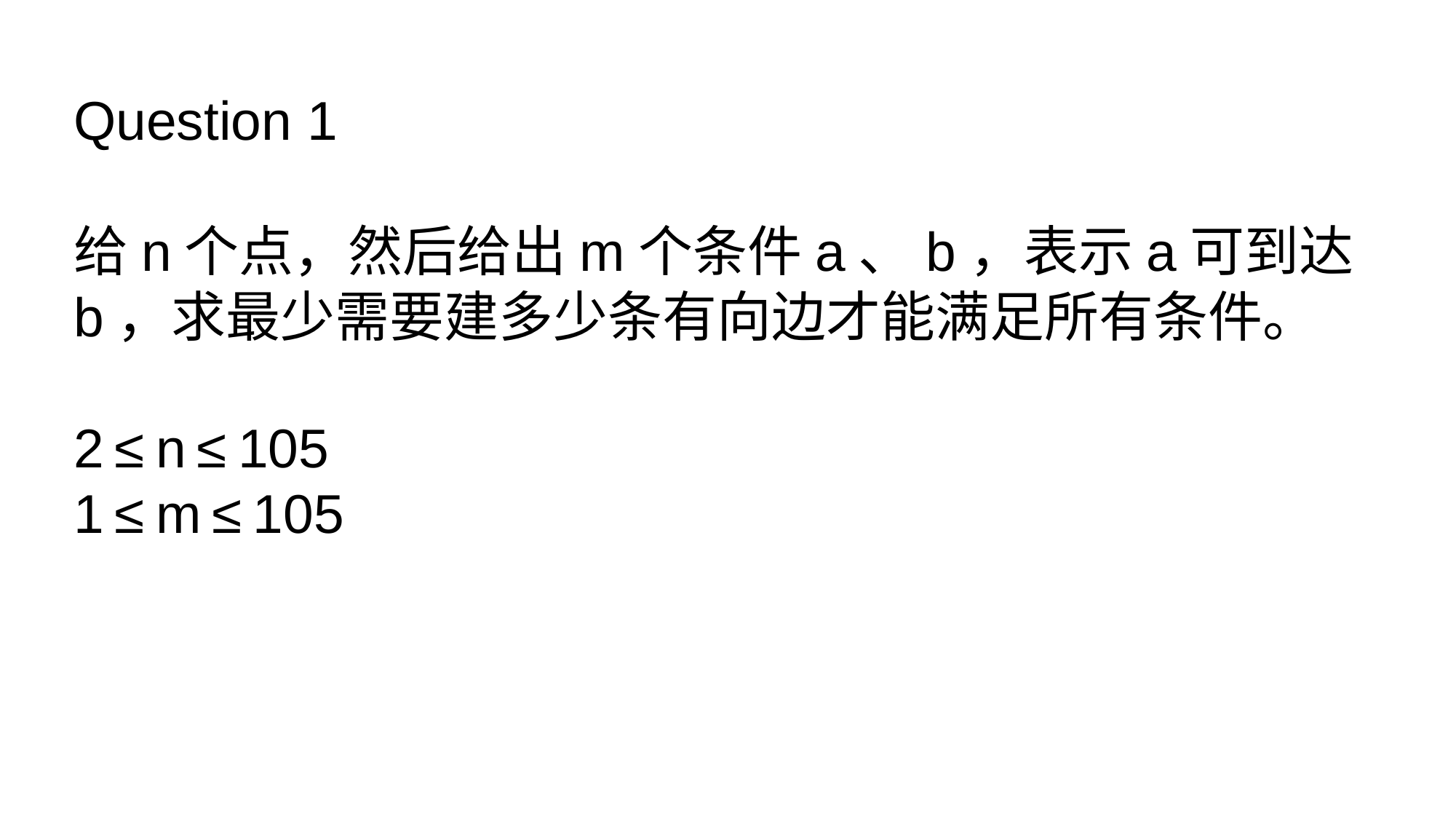

Question 1

给n个点，然后给出m个条件a、b，表示a可到达b，求最少需要建多少条有向边才能满足所有条件。

2 ≤ n ≤ 105
1 ≤ m ≤ 105